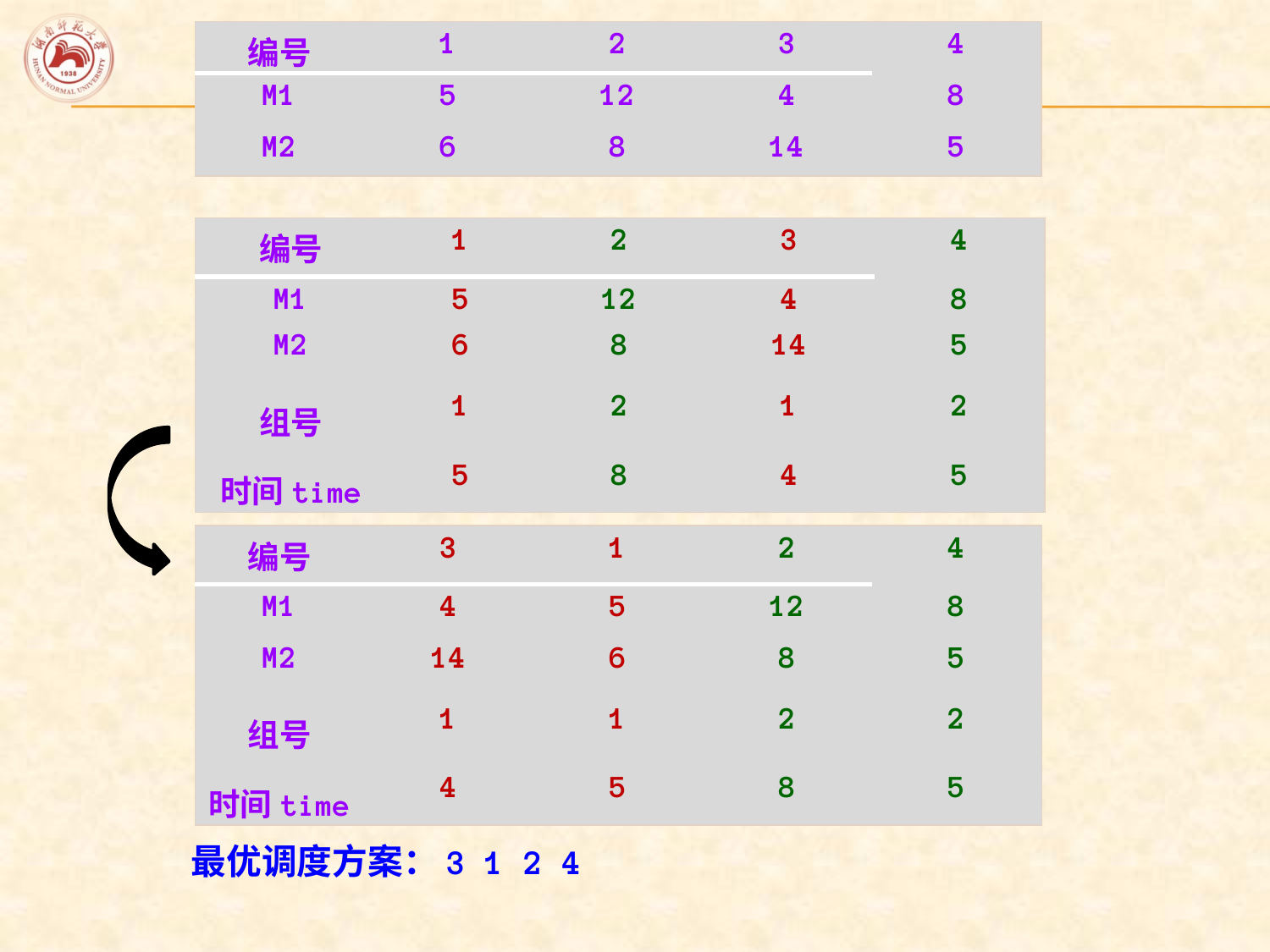

| 编号 | 1 | 2 | 3 | 4 |
| --- | --- | --- | --- | --- |
| M1 | 5 | 12 | 4 | 8 |
| M2 | 6 | 8 | 14 | 5 |
| 编号 | 1 | 2 | 3 | 4 |
| --- | --- | --- | --- | --- |
| M1 | 5 | 12 | 4 | 8 |
| M2 | 6 | 8 | 14 | 5 |
| 组号 | 1 | 2 | 1 | 2 |
| 时间time | 5 | 8 | 4 | 5 |

| 编号 | 3 | 1 | 2 | 4 |
| --- | --- | --- | --- | --- |
| M1 | 4 | 5 | 12 | 8 |
| M2 | 14 | 6 | 8 | 5 |
| 组号 | 1 | 1 | 2 | 2 |
| 时间time | 4 | 5 | 8 | 5 |
最优调度方案：3 1 2 4